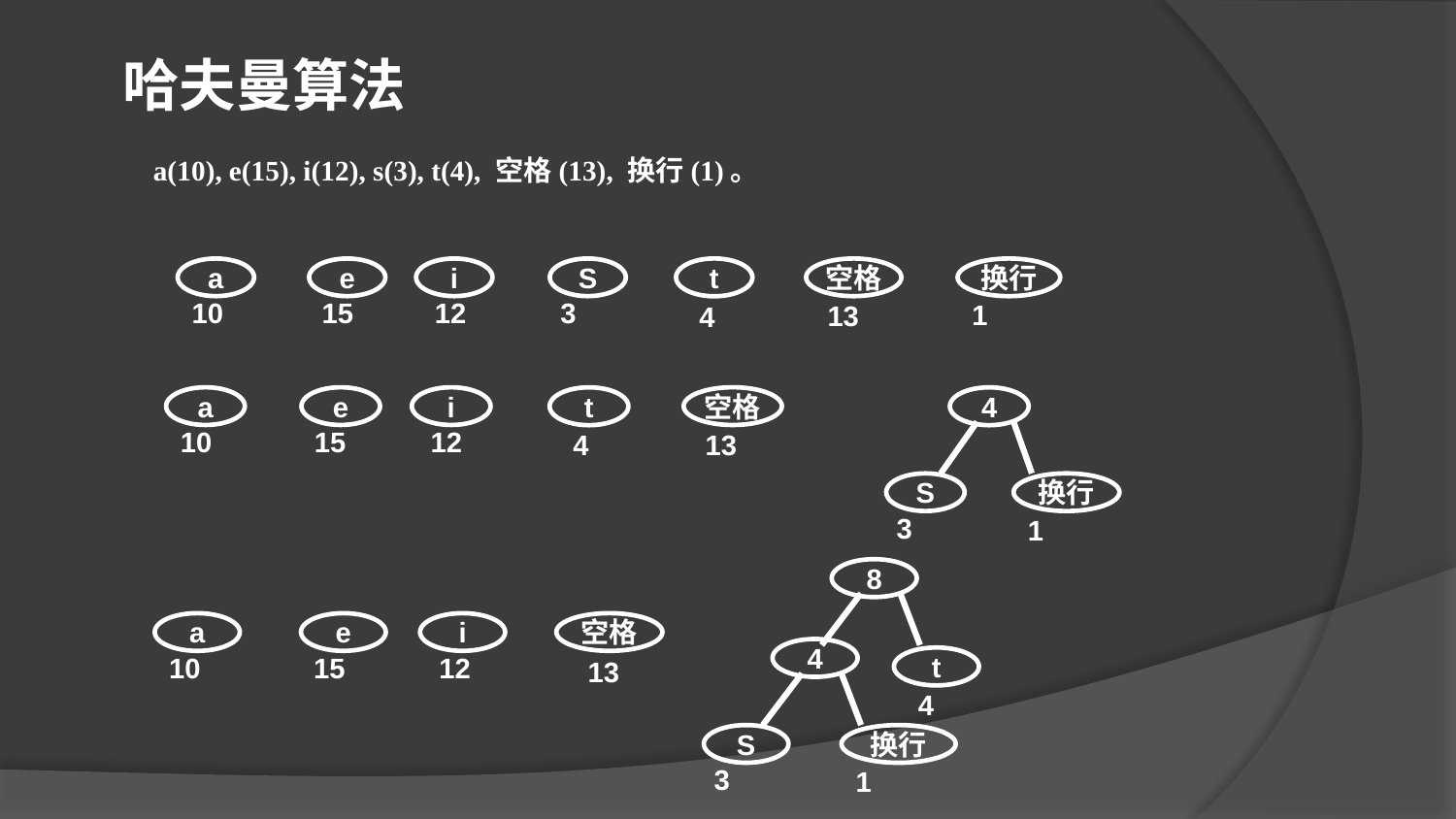

哈夫曼算法
a(10), e(15), i(12), s(3), t(4), 空格(13), 换行(1)。
a
e
i
S
t
空格
换行
10
15
12
3
1
4
13
a
e
i
t
空格
4
10
15
12
4
13

S
换行
3
1
8

a
e
i
空格
4
10
15
12
13
t

4
S
换行
3
1